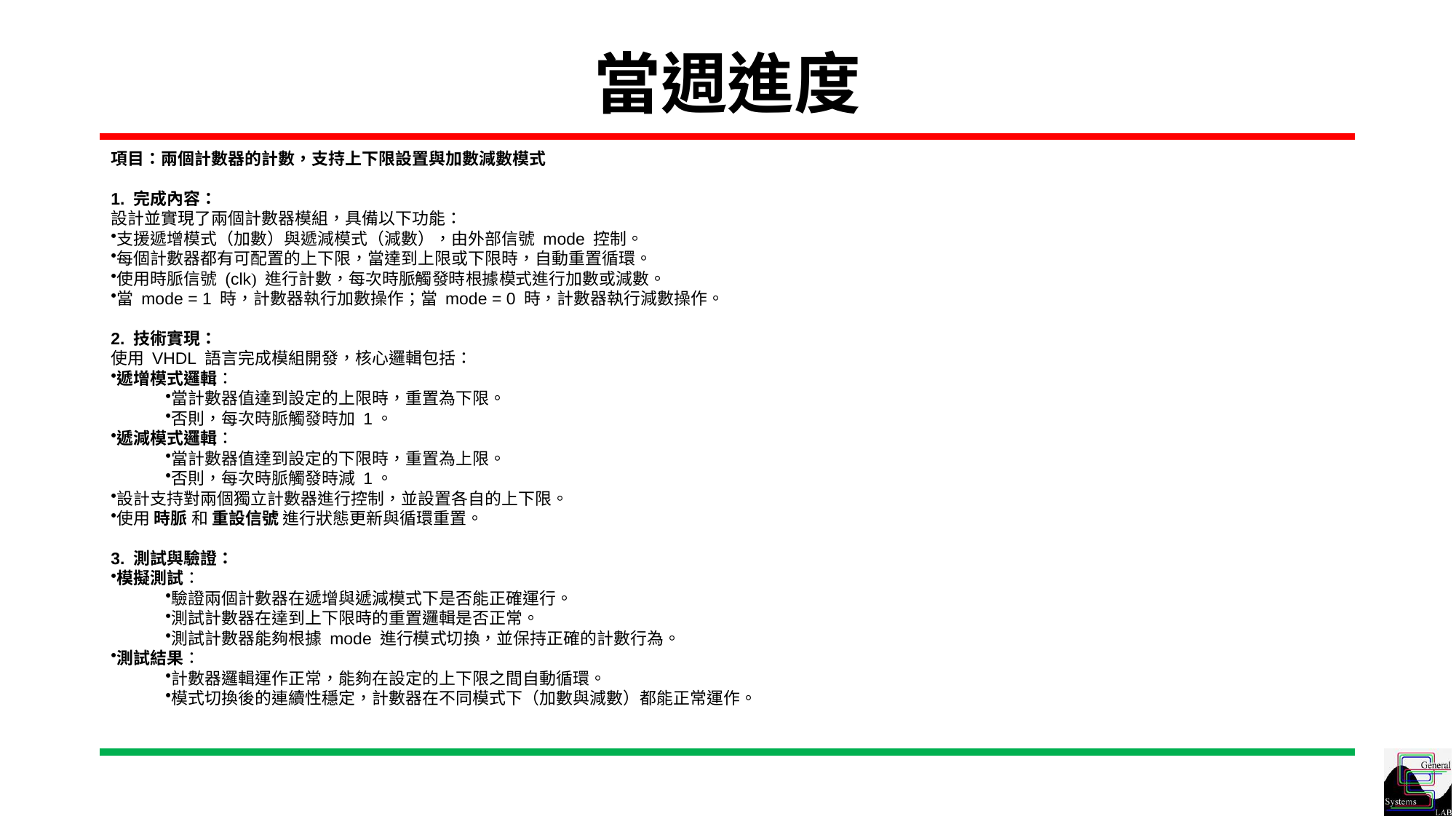

# 當週進度
項目：兩個計數器的計數，支持上下限設置與加數減數模式

1. 完成內容：
設計並實現了兩個計數器模組，具備以下功能：
支援遞增模式（加數）與遞減模式（減數），由外部信號 mode 控制。
每個計數器都有可配置的上下限，當達到上限或下限時，自動重置循環。
使用時脈信號 (clk) 進行計數，每次時脈觸發時根據模式進行加數或減數。
當 mode = 1 時，計數器執行加數操作；當 mode = 0 時，計數器執行減數操作。

2. 技術實現：
使用 VHDL 語言完成模組開發，核心邏輯包括：
遞增模式邏輯：
當計數器值達到設定的上限時，重置為下限。
否則，每次時脈觸發時加 1。
遞減模式邏輯：
當計數器值達到設定的下限時，重置為上限。
否則，每次時脈觸發時減 1。
設計支持對兩個獨立計數器進行控制，並設置各自的上下限。
使用 時脈 和 重設信號 進行狀態更新與循環重置。

3. 測試與驗證：
模擬測試：
驗證兩個計數器在遞增與遞減模式下是否能正確運行。
測試計數器在達到上下限時的重置邏輯是否正常。
測試計數器能夠根據 mode 進行模式切換，並保持正確的計數行為。
測試結果：
計數器邏輯運作正常，能夠在設定的上下限之間自動循環。
模式切換後的連續性穩定，計數器在不同模式下（加數與減數）都能正常運作。